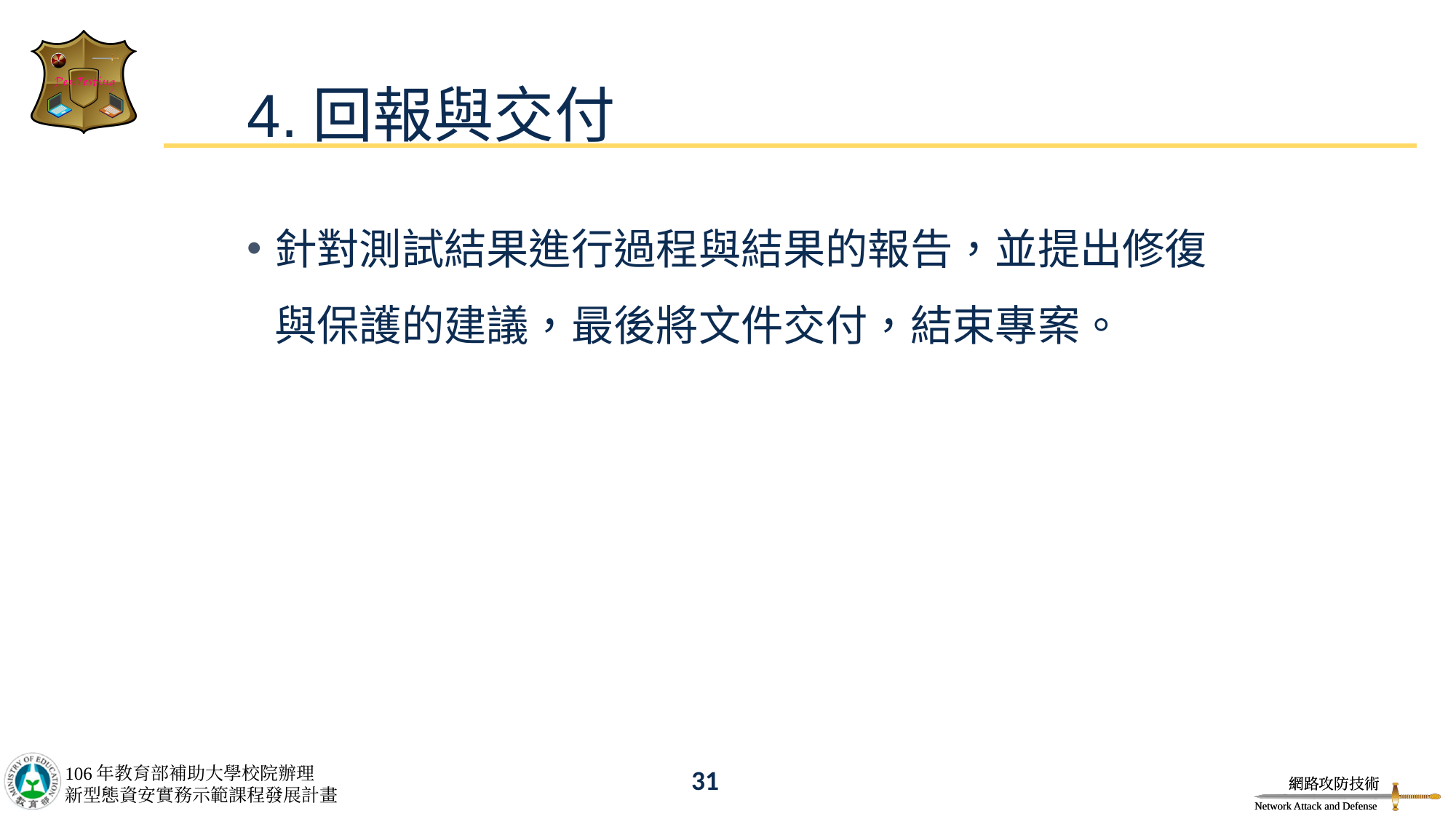

# 4.回報與交付
針對測試結果進行過程與結果的報告，並提出修復與保護的建議，最後將文件交付，結束專案。